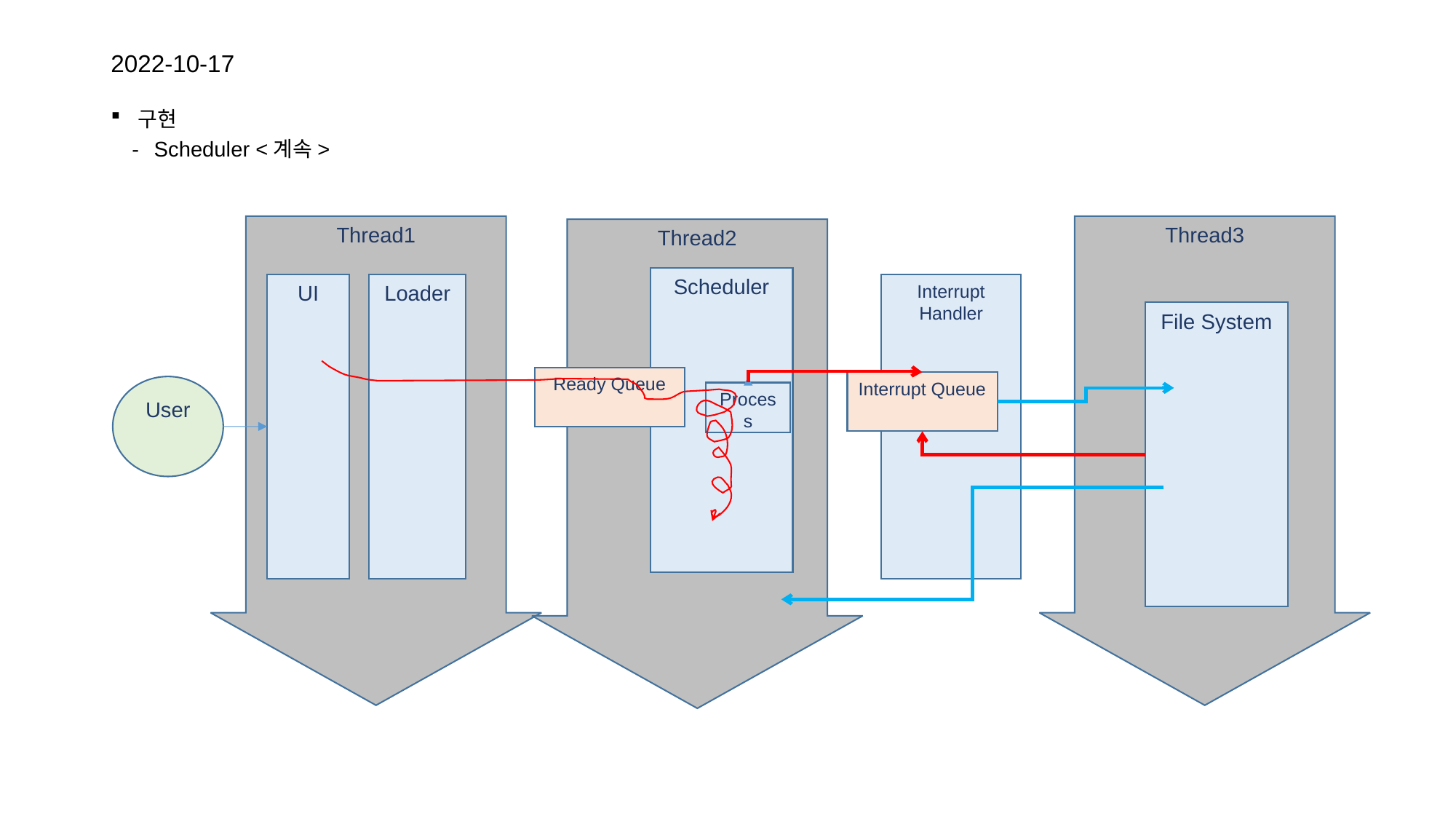

# 2022-10-17
구현
Scheduler <계속>
Thread3
Thread1
Thread2
Scheduler
Loader
Interrupt Handler
UI
File System

Ready Queue
Interrupt Queue
User
Process